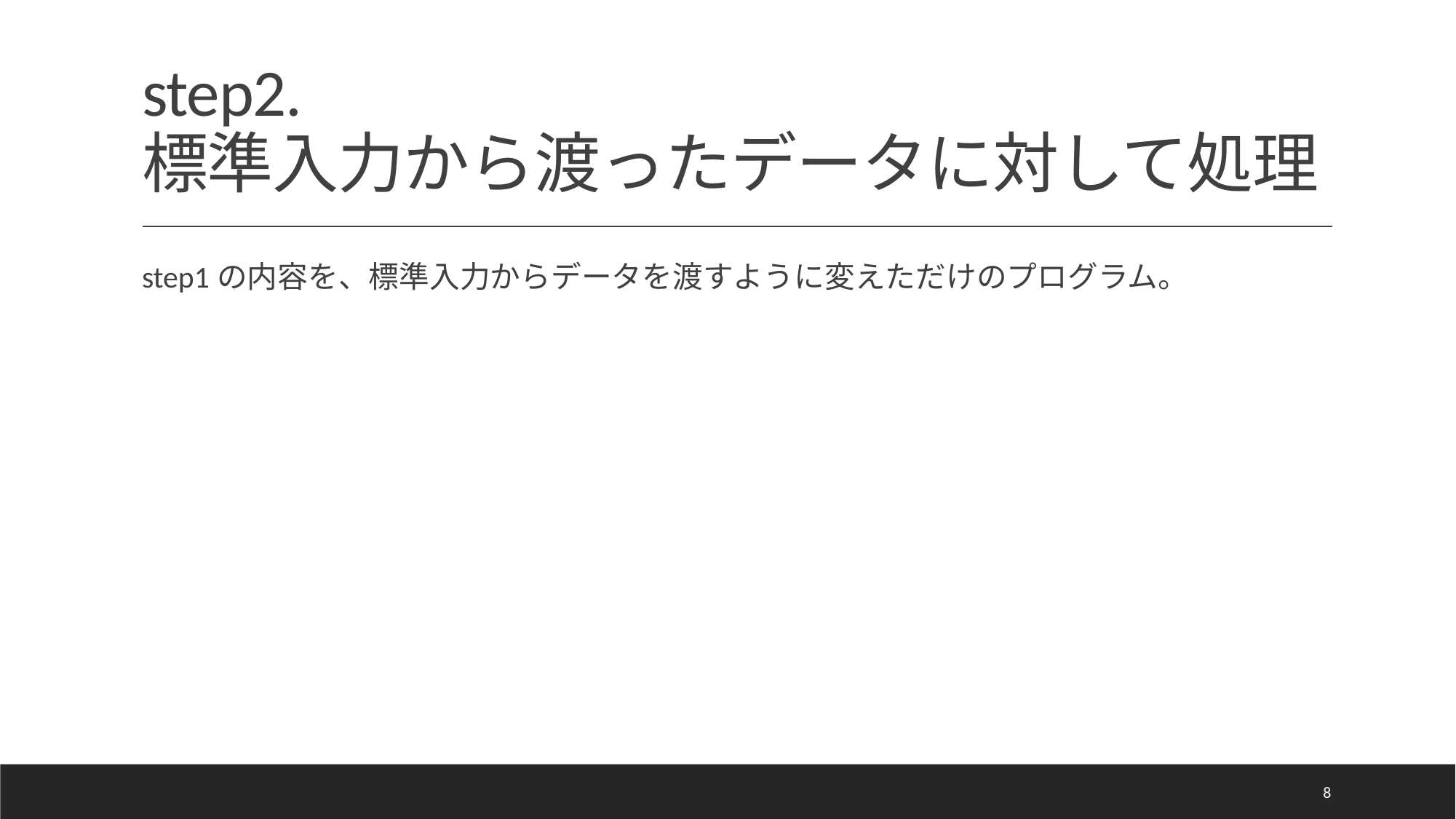

# step2. 標準入力から渡ったデータに対して処理
step1の内容を、標準入力からデータを渡すように変えただけのプログラム。

8